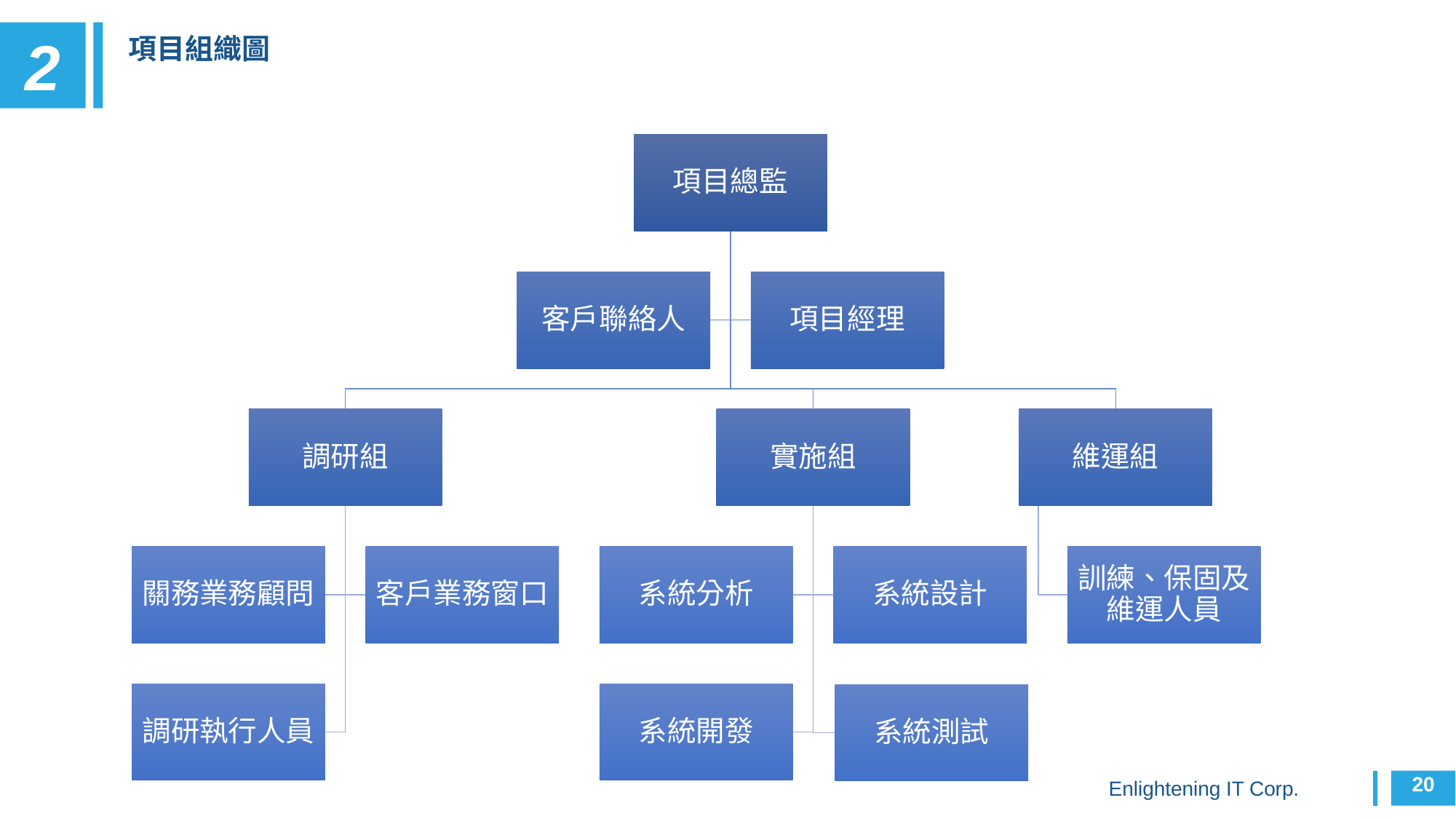

項目組織圖

項目總監
調研組
關務業務顧問
客戶業務窗口
調研執行人員
實施組
系統分析
系統設計
系統開發
系統測試
維運組
訓練、保固及維運人員
客戶聯絡人
項目經理